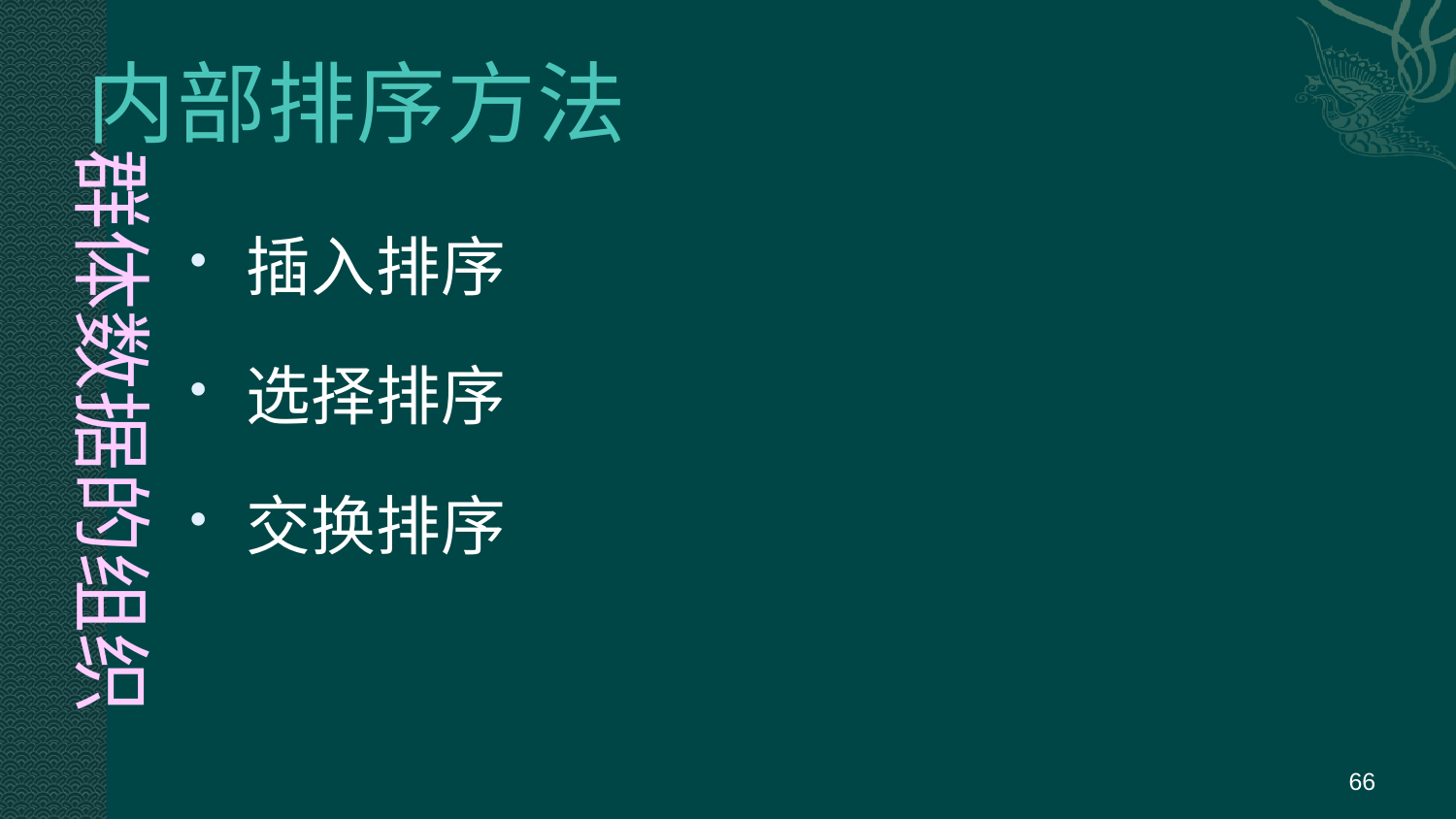

# 内部排序方法
群体数据的组织
插入排序
选择排序
交换排序
66